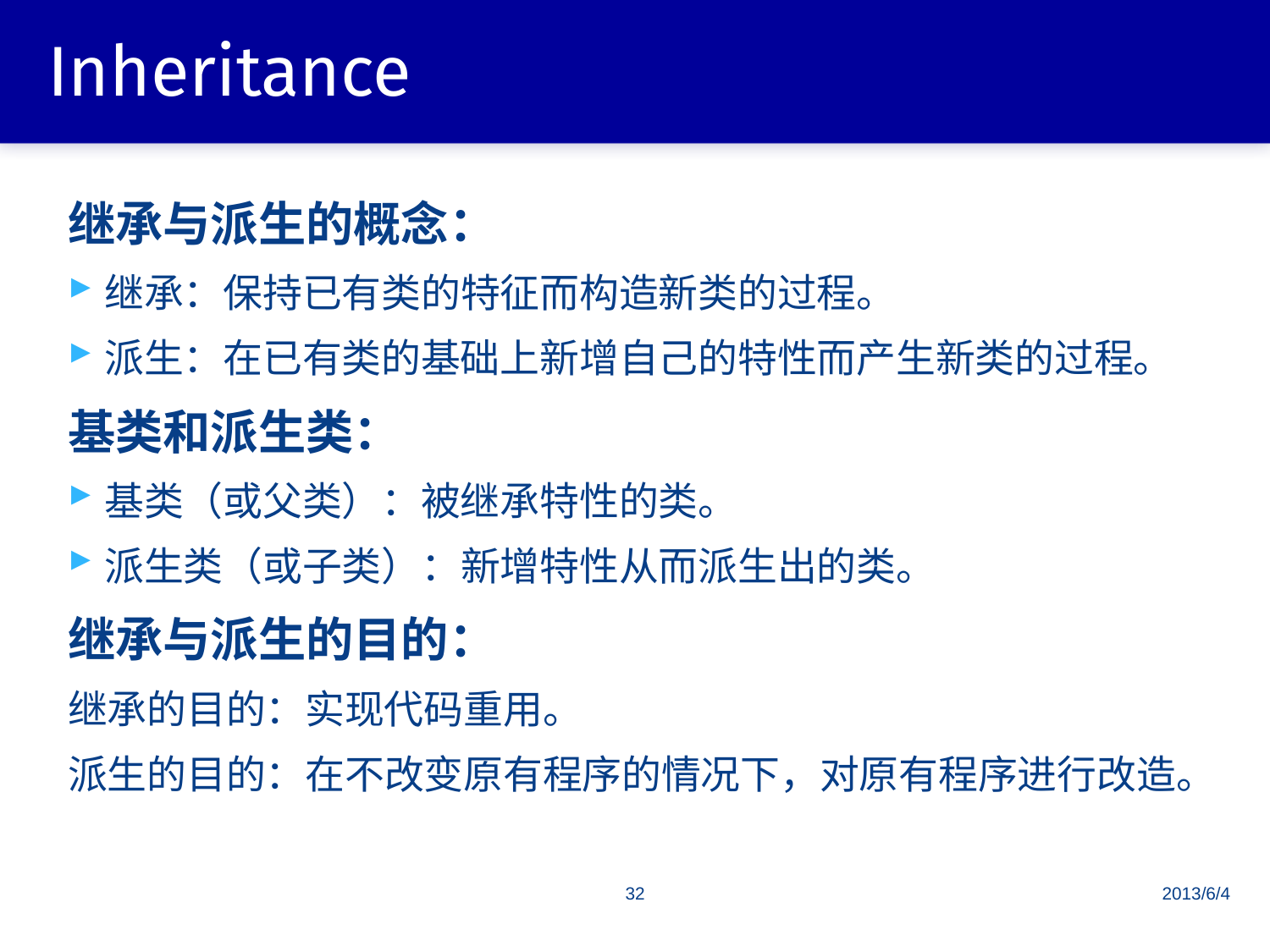

# Inheritance
继承与派生的概念：
继承：保持已有类的特征而构造新类的过程。
派生：在已有类的基础上新增自己的特性而产生新类的过程。
基类和派生类：
基类（或父类）：被继承特性的类。
派生类（或子类）：新增特性从而派生出的类。
继承与派生的目的：
继承的目的：实现代码重用。
派生的目的：在不改变原有程序的情况下，对原有程序进行改造。
32
2013/6/4